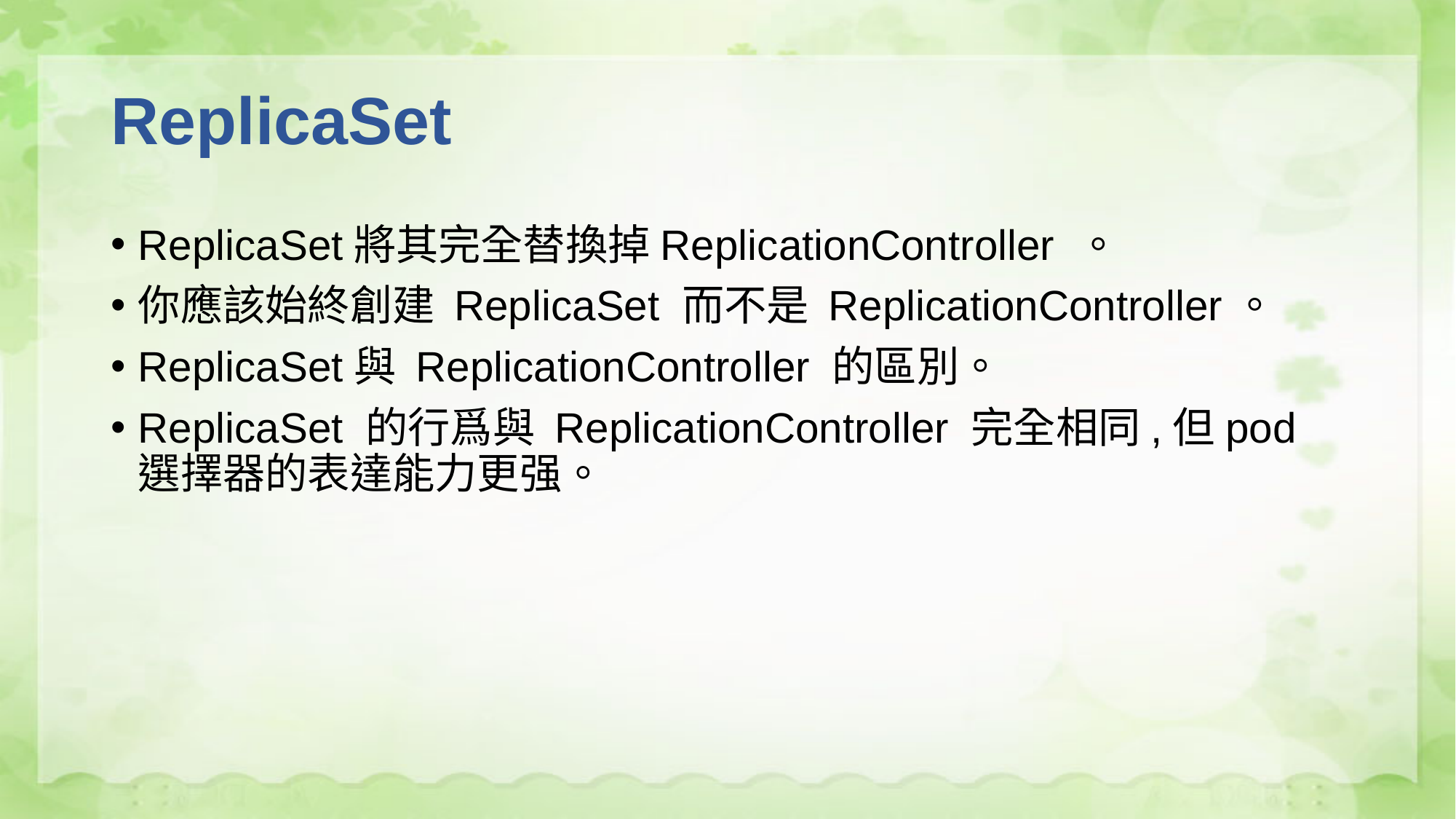

# ReplicaSet
ReplicaSet將其完全替換掉ReplicationController 。
你應該始終創建 ReplicaSet 而不是 ReplicationController。
ReplicaSet與 ReplicationController 的區別。
ReplicaSet 的行爲與 ReplicationController 完全相同,但pod 選擇器的表達能力更强。